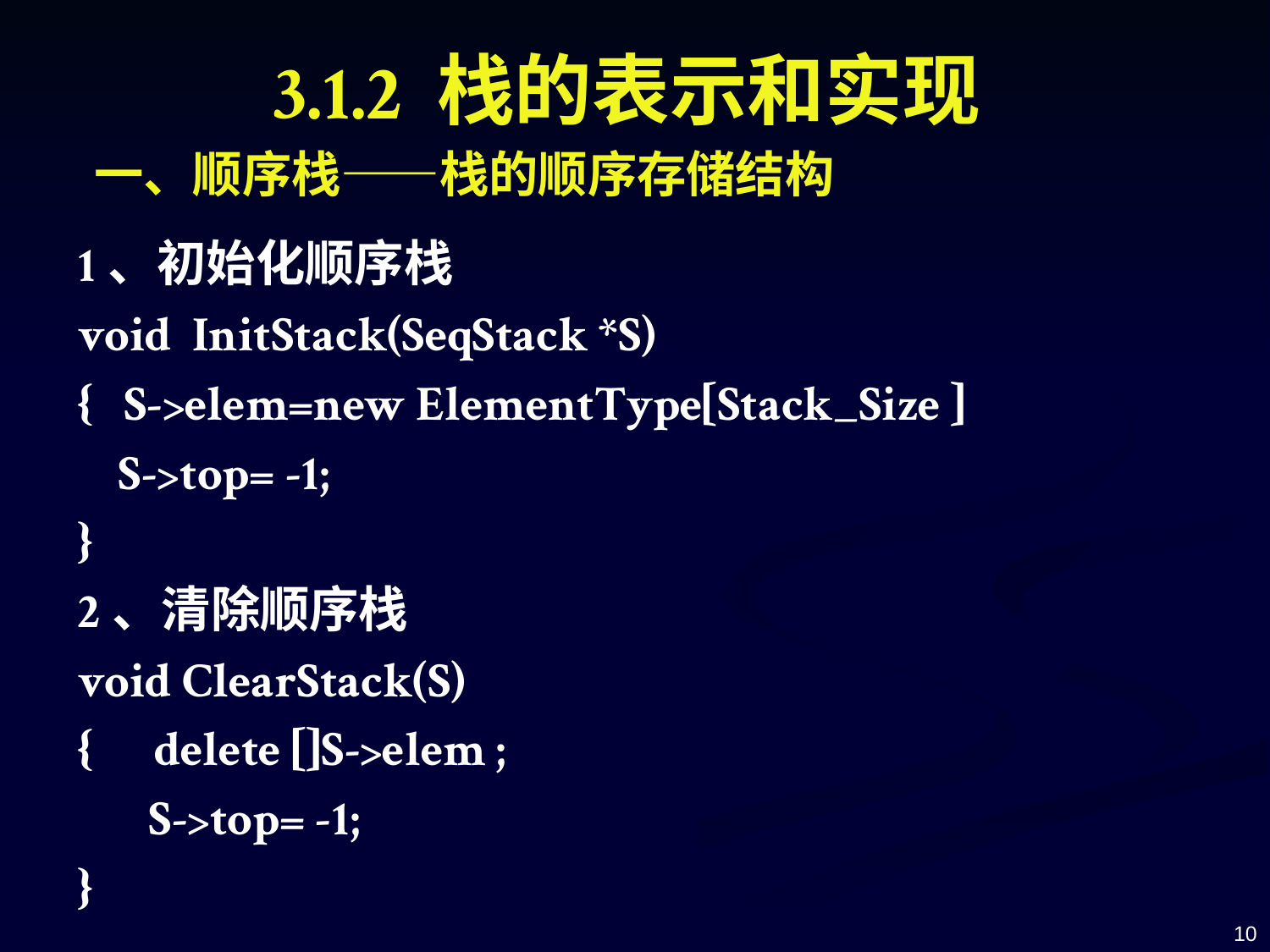

# 3.1.2 栈的表示和实现
一、顺序栈——栈的顺序存储结构
1、初始化顺序栈
void  InitStack(SeqStack *S)
{   S->elem=new ElementType[Stack_Size ]
    S->top= -1;
}
2、清除顺序栈
void ClearStack(S)
{      delete []S->elem ;
       S->top= -1;
}

10